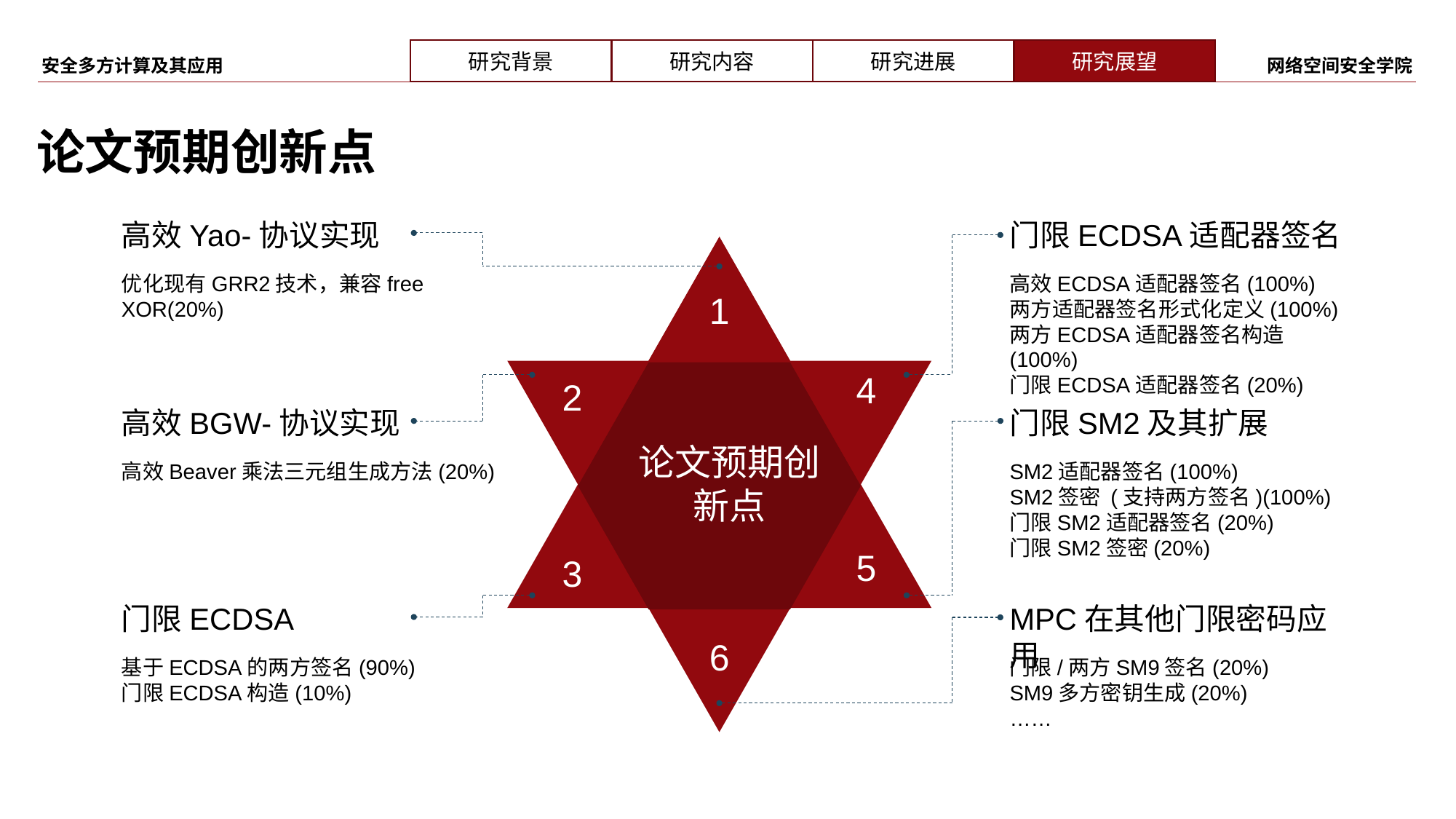

论文预期创新点
高效Yao-协议实现
门限ECDSA适配器签名

1
4
2
5
3
6
优化现有GRR2技术，兼容free XOR(20%)
高效ECDSA适配器签名(100%)
两方适配器签名形式化定义(100%)
两方ECDSA适配器签名构造(100%)
门限ECDSA适配器签名(20%)

高效BGW-协议实现
门限SM2及其扩展
论文预期创新点
高效Beaver乘法三元组生成方法(20%)

SM2适配器签名(100%)
SM2签密 (支持两方签名)(100%)
门限SM2适配器签名(20%)
门限SM2签密(20%)
门限ECDSA
MPC在其他门限密码应用
基于ECDSA的两方签名(90%)
门限ECDSA构造(10%)
门限/两方SM9签名(20%)
SM9多方密钥生成(20%)
……